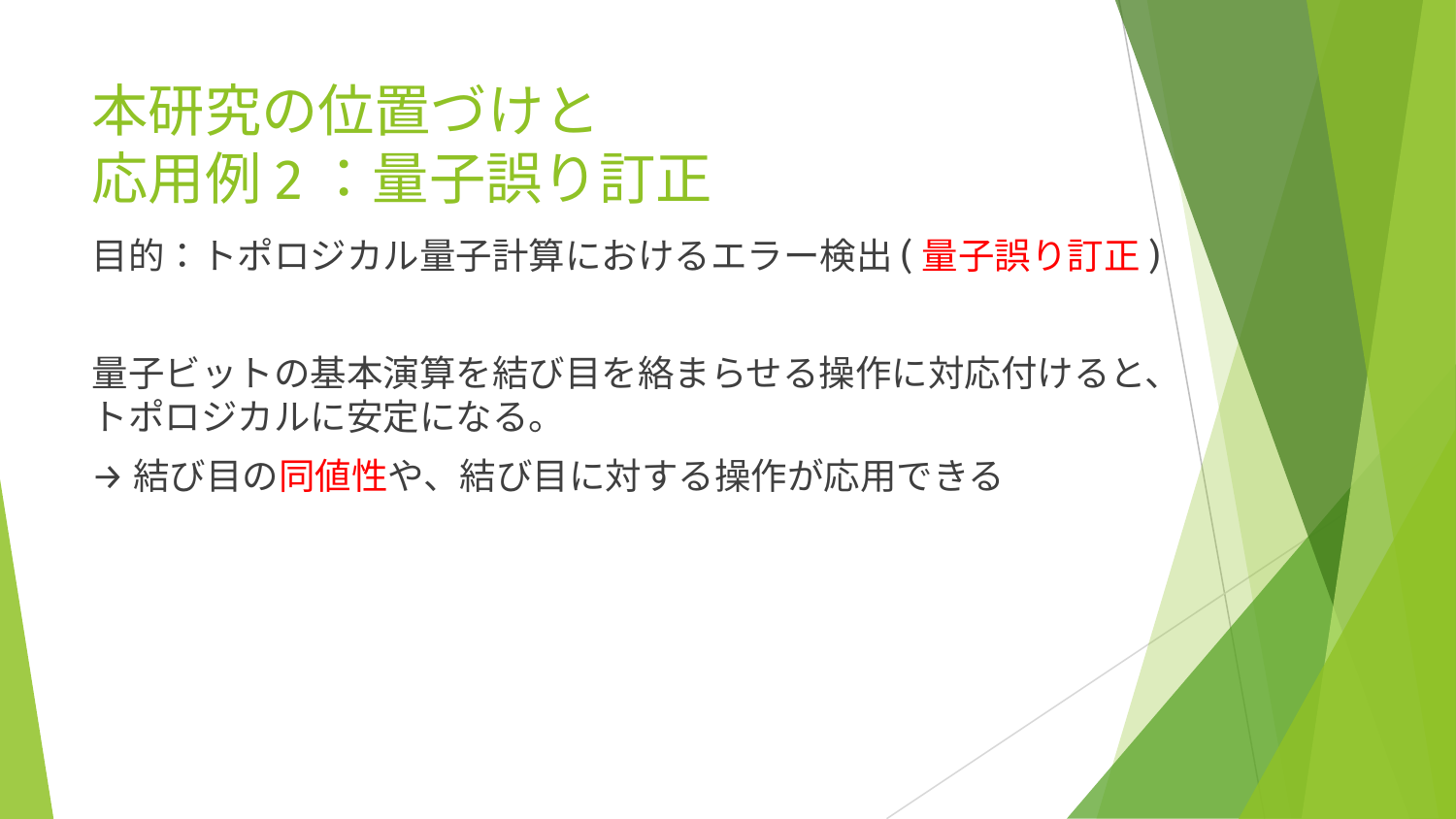

# 本研究の位置づけと
応用例2：量子誤り訂正
目的：トポロジカル量子計算におけるエラー検出(量子誤り訂正)

量子ビットの基本演算を結び目を絡まらせる操作に対応付けると、トポロジカルに安定になる。
→結び目の同値性や、結び目に対する操作が応用できる